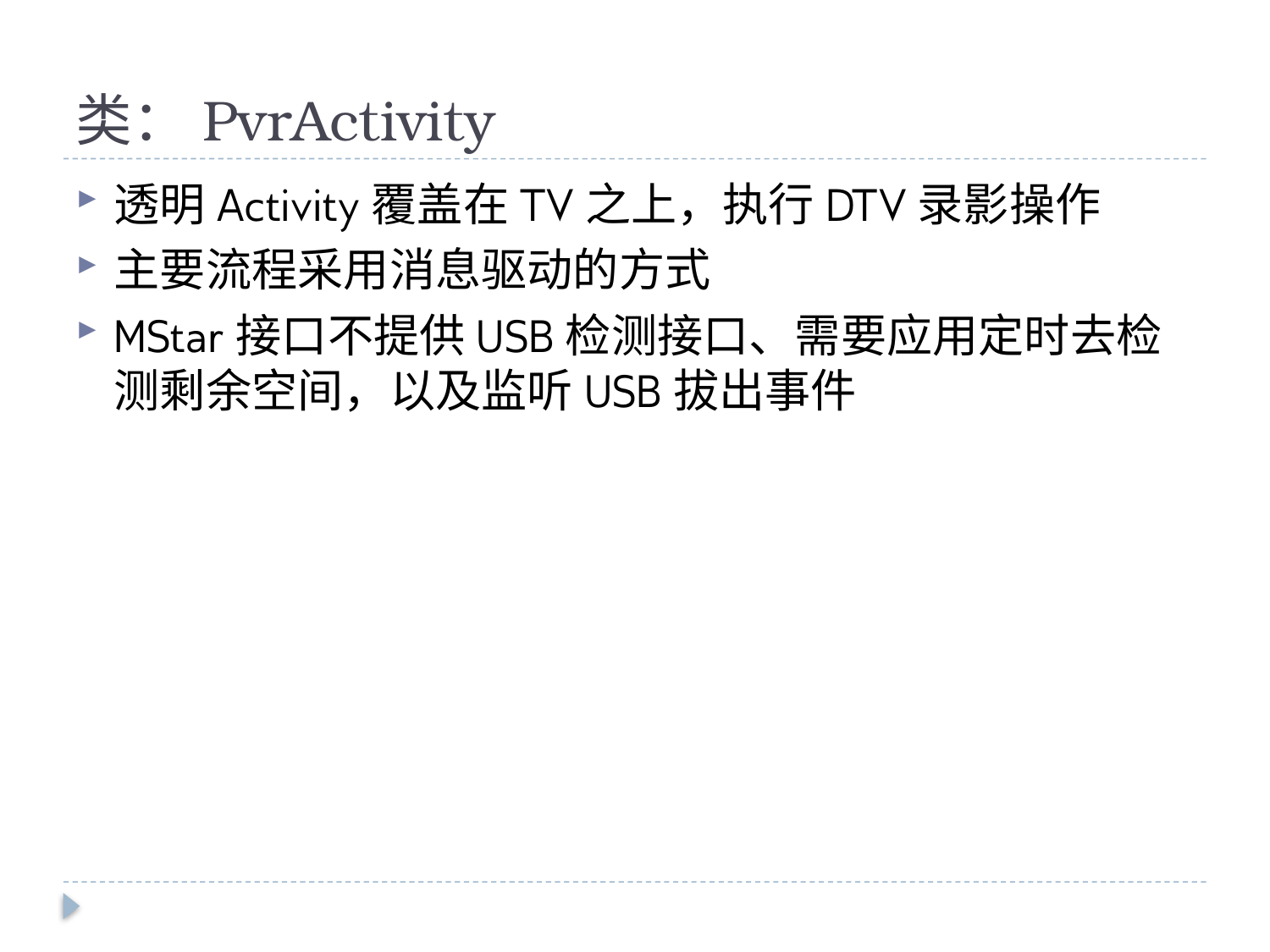

# 类：PvrActivity
透明Activity覆盖在TV之上，执行DTV录影操作
主要流程采用消息驱动的方式
MStar接口不提供USB检测接口、需要应用定时去检测剩余空间，以及监听USB拔出事件